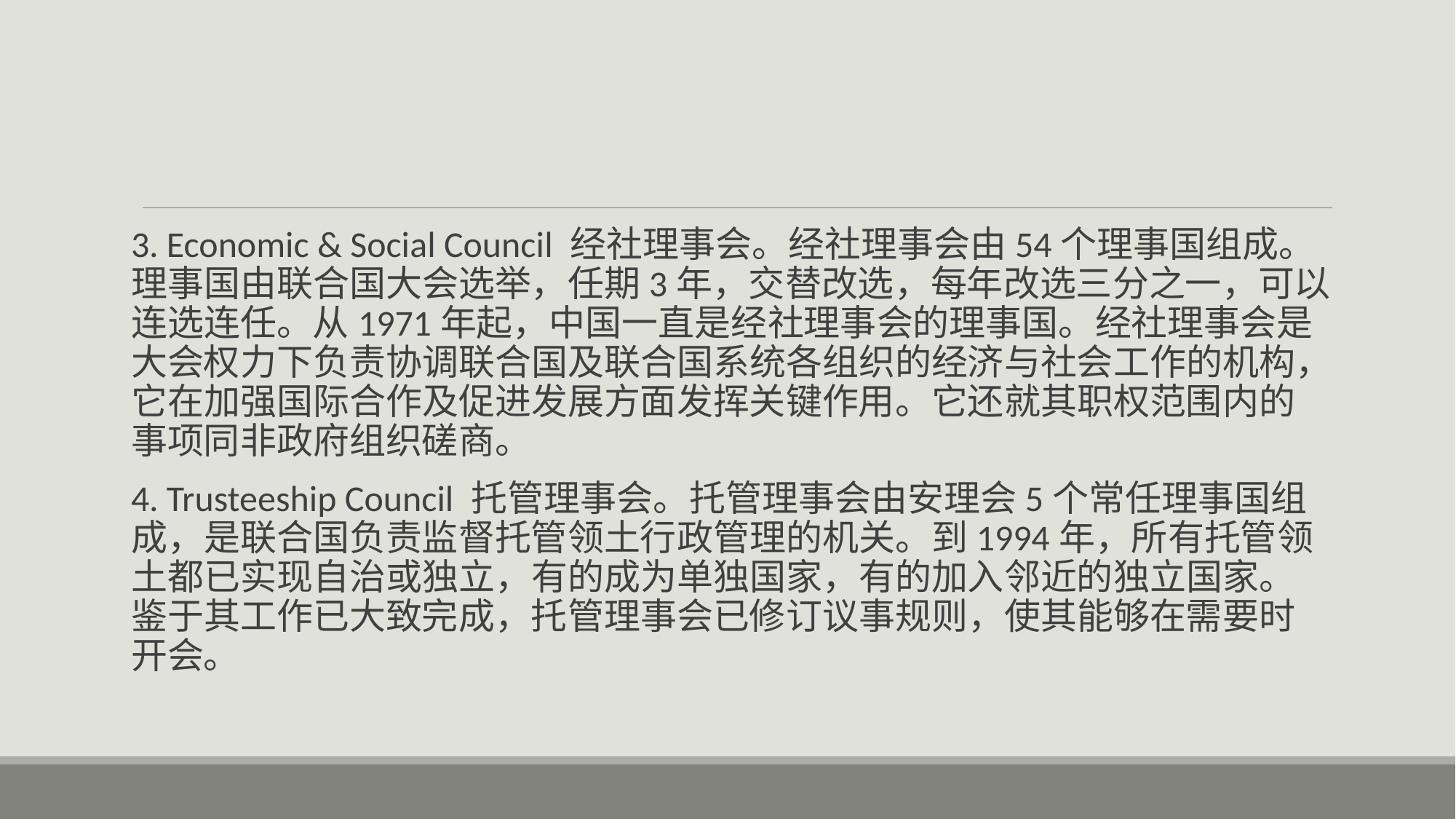

#
3. Economic & Social Council 经社理事会。经社理事会由54个理事国组成。理事国由联合国大会选举，任期3年，交替改选，每年改选三分之一，可以连选连任。从1971年起，中国一直是经社理事会的理事国。经社理事会是大会权力下负责协调联合国及联合国系统各组织的经济与社会工作的机构，它在加强国际合作及促进发展方面发挥关键作用。它还就其职权范围内的事项同非政府组织磋商。
4. Trusteeship Council 托管理事会。托管理事会由安理会5个常任理事国组成，是联合国负责监督托管领土行政管理的机关。到1994年，所有托管领土都已实现自治或独立，有的成为单独国家，有的加入邻近的独立国家。鉴于其工作已大致完成，托管理事会已修订议事规则，使其能够在需要时开会。